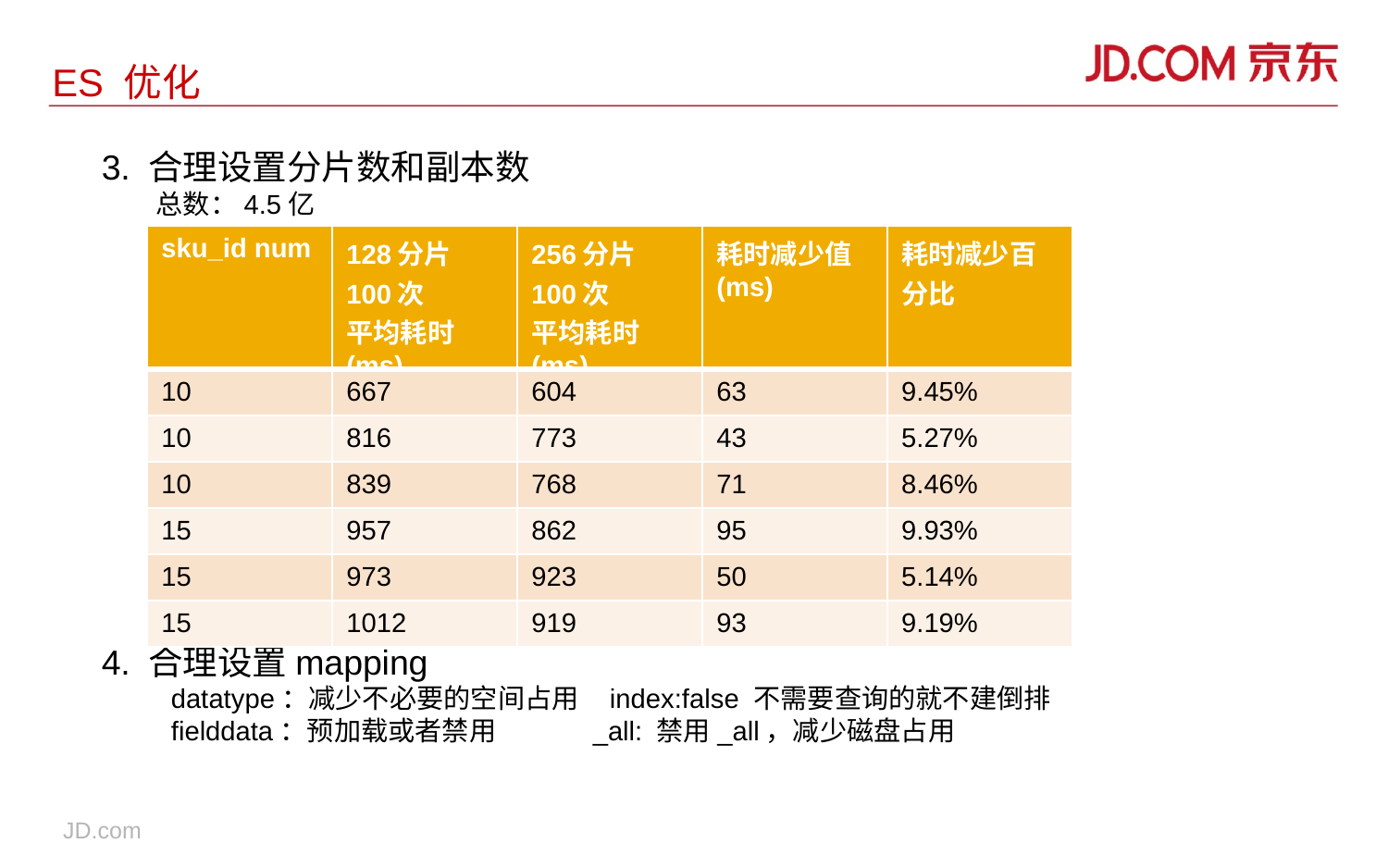

# ES 优化
3. 合理设置分片数和副本数
        总数：4.5亿

4. 合理设置mapping
datatype：减少不必要的空间占用    index:false 不需要查询的就不建倒排
fielddata：预加载或者禁用               _all: 禁用_all，减少磁盘占用

| sku\_id num | 128分片100次 平均耗时(ms) | 256分片100次 平均耗时(ms) | 耗时减少值(ms) | 耗时减少百分比 |
| --- | --- | --- | --- | --- |
| 10 | 667 | 604 | 63 | 9.45% |
| 10 | 816 | 773 | 43 | 5.27% |
| 10 | 839 | 768 | 71 | 8.46% |
| 15 | 957 | 862 | 95 | 9.93% |
| 15 | 973 | 923 | 50 | 5.14% |
| 15 | 1012 | 919 | 93 | 9.19% |